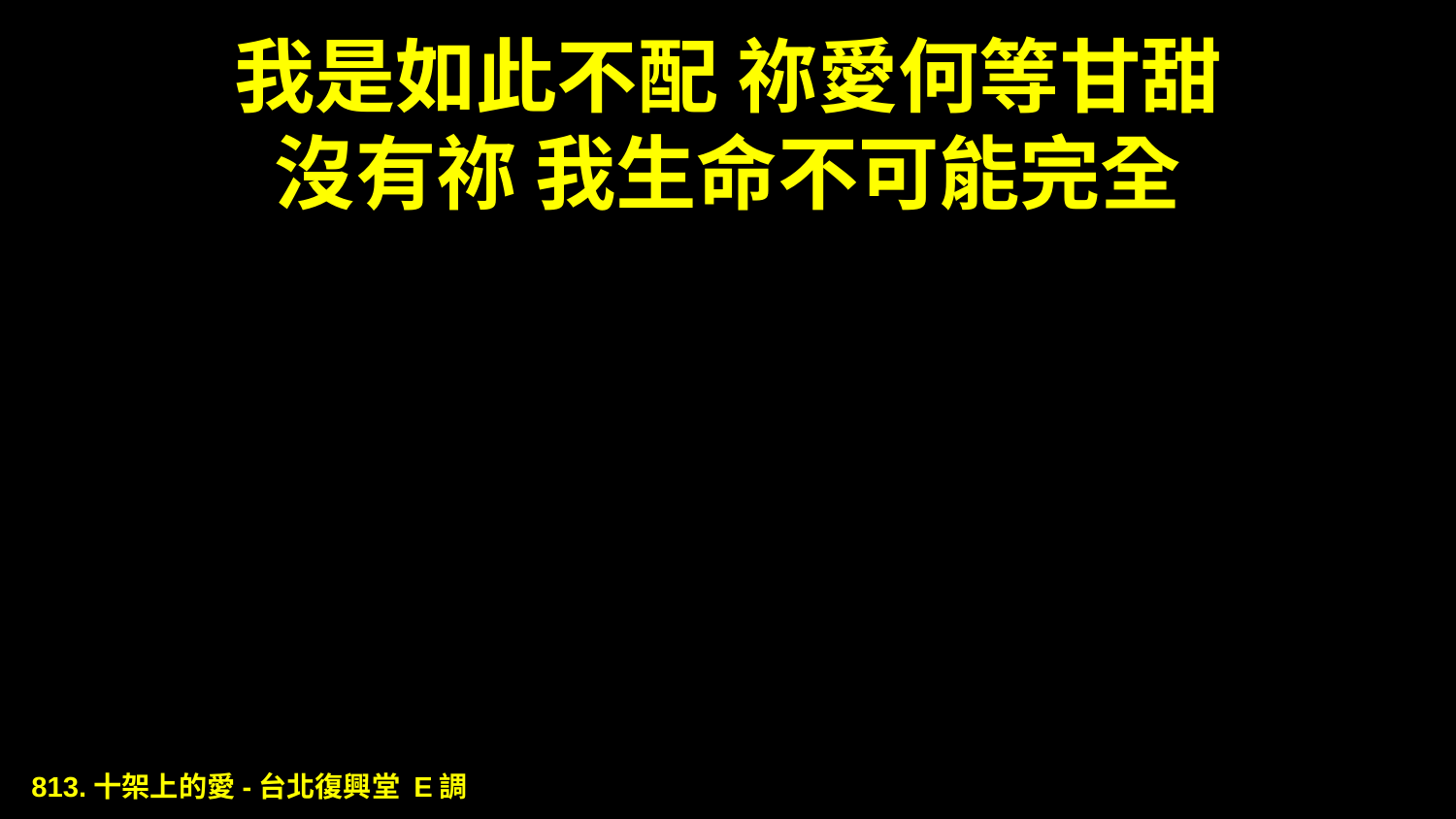

# 我是如此不配 祢愛何等甘甜 沒有祢 我生命不可能完全
813.十架上的愛-台北復興堂 E調